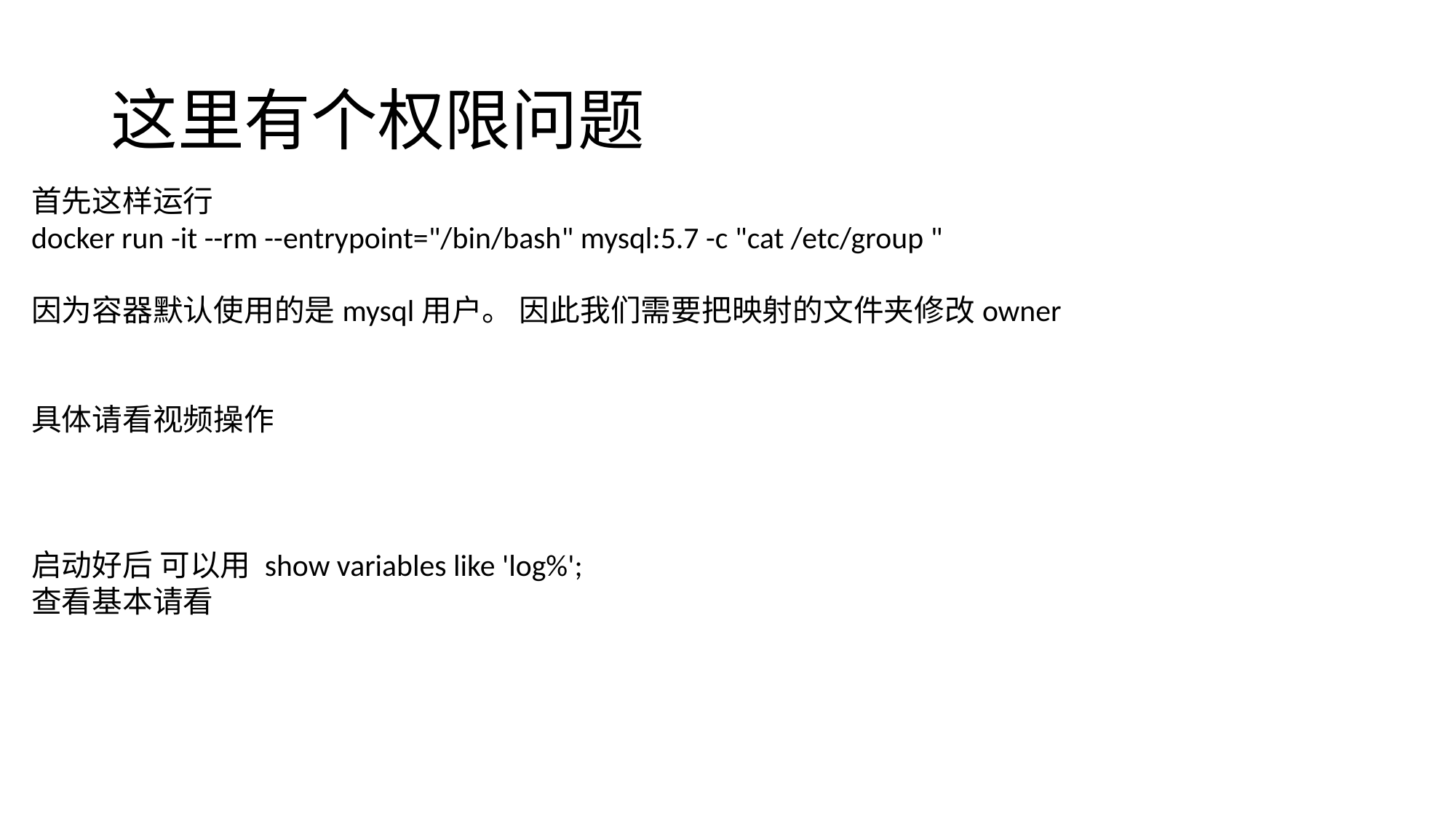

# 这里有个权限问题

首先这样运行
docker run -it --rm --entrypoint="/bin/bash" mysql:5.7 -c "cat /etc/group "

因为容器默认使用的是mysql用户。 因此我们需要把映射的文件夹修改owner

具体请看视频操作

启动好后 可以用 show variables like 'log%';
查看基本请看